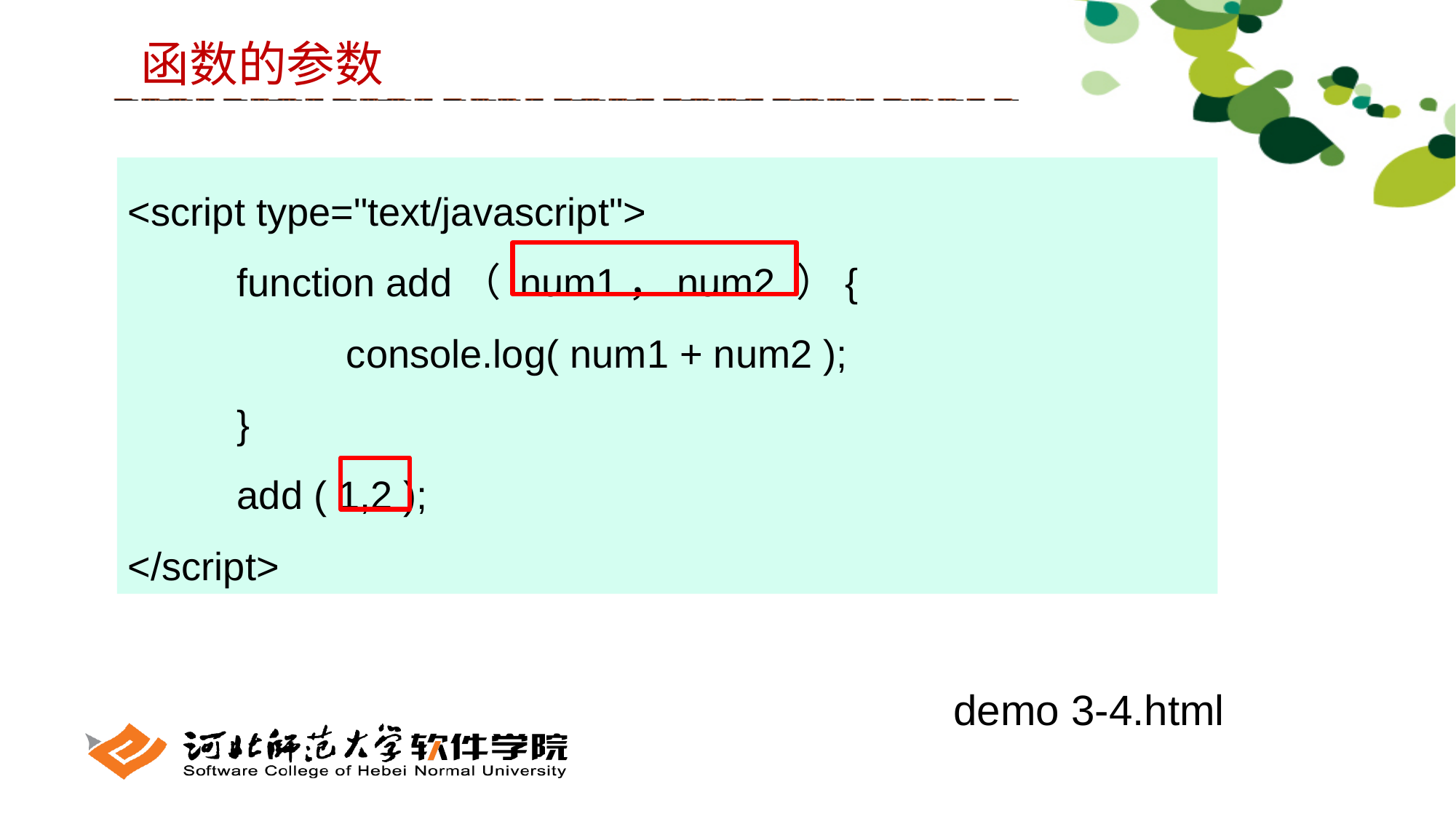

函数的参数
<script type="text/javascript">
	function add（ num1，num2 ）{
		console.log( num1 + num2 );
	}
	add ( 1,2 );
</script>

demo 3-4.html